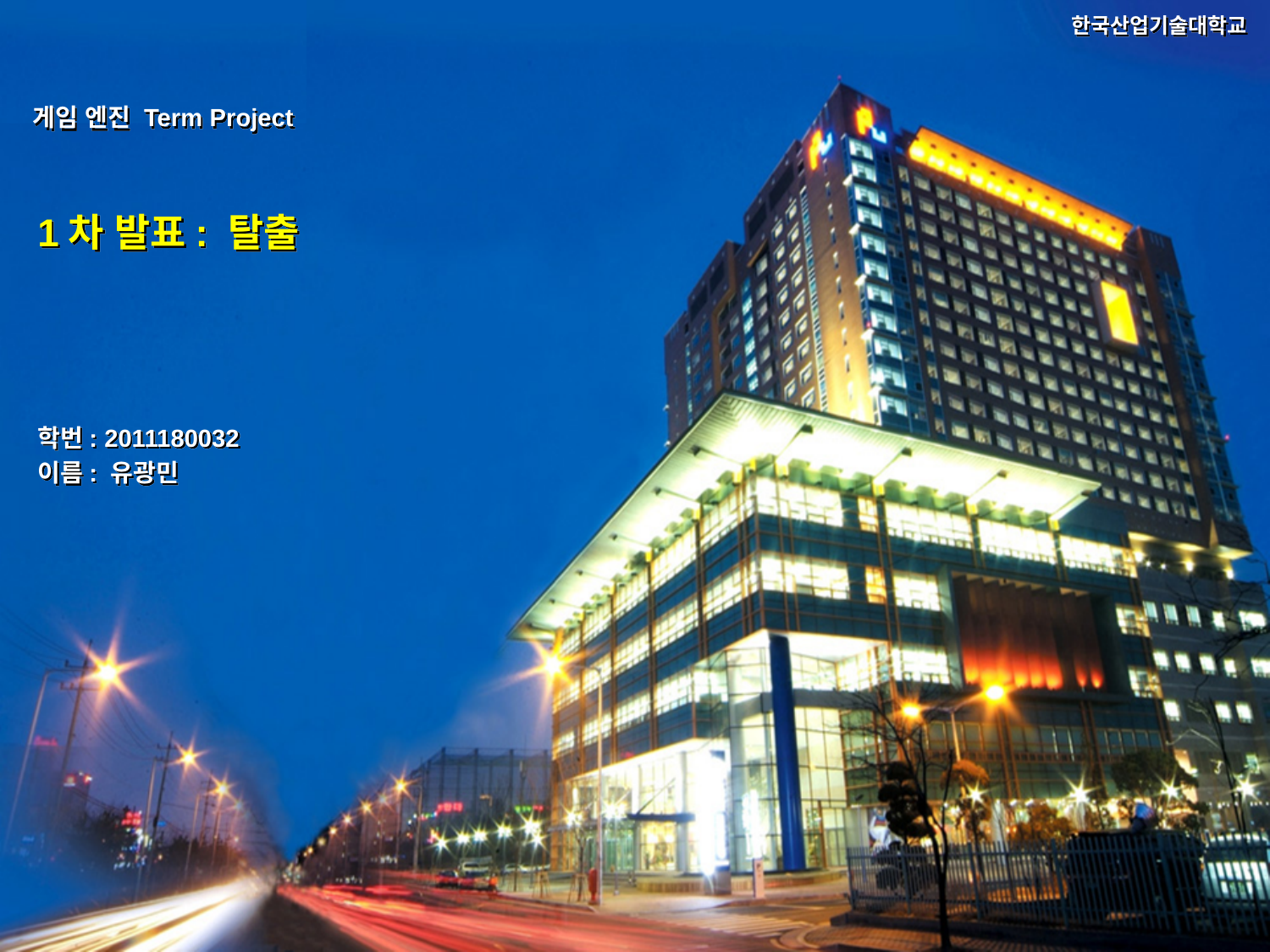

# 1차 발표: 탈출
학번: 2011180032
이름: 유광민